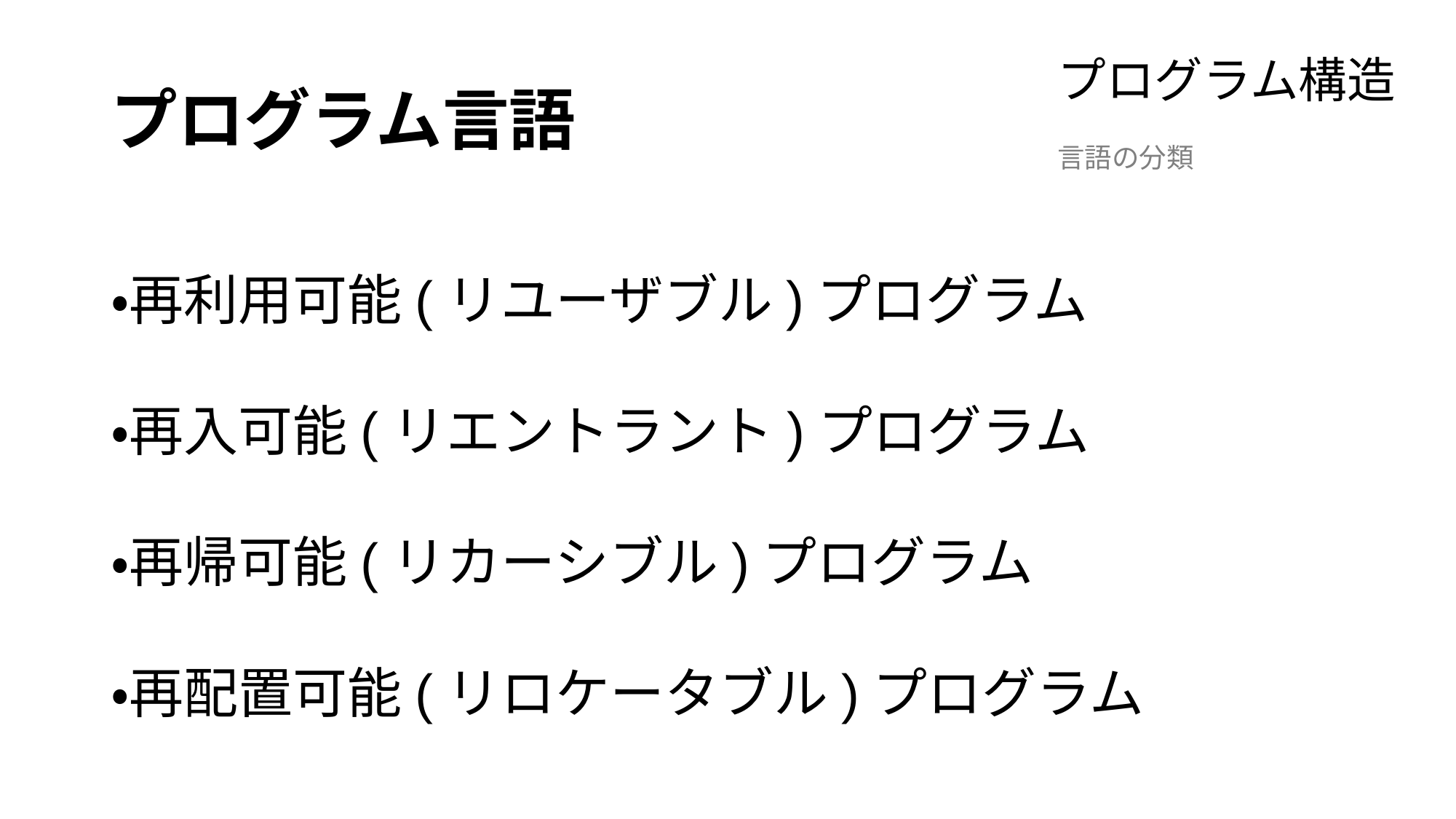

# プログラム言語
プログラム構造

言語の分類
・再利用可能(リユーザブル)プログラム

・再入可能(リエントラント)プログラム

・再帰可能(リカーシブル)プログラム

・再配置可能(リロケータブル)プログラム